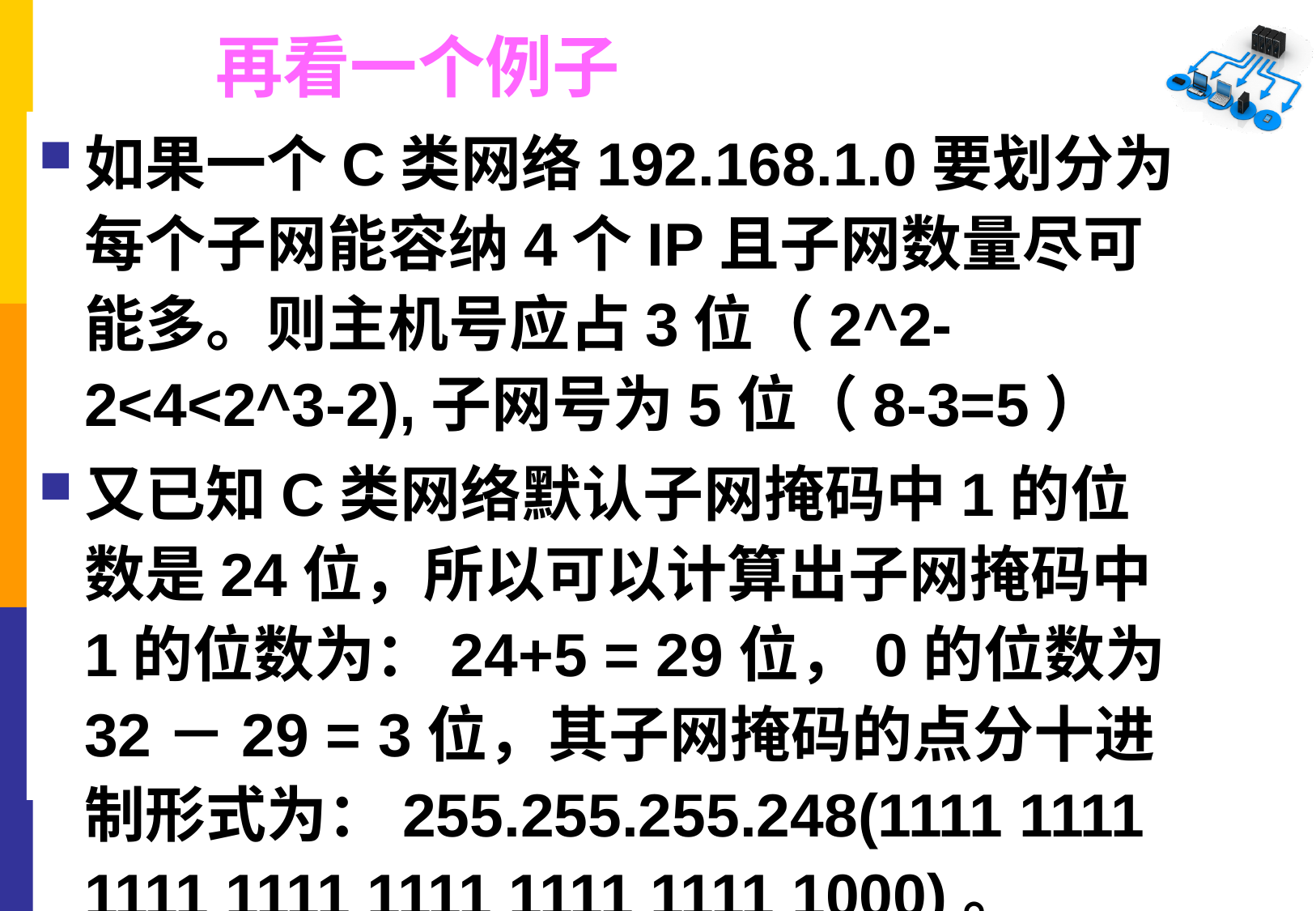

再看一个例子
如果一个C类网络192.168.1.0要划分为每个子网能容纳4个IP且子网数量尽可能多。则主机号应占3位（2^2-2<4<2^3-2),子网号为5位（8-3=5）
又已知C类网络默认子网掩码中1的位数是24位，所以可以计算出子网掩码中1的位数为：24+5 = 29位，0的位数为32－29 = 3位，其子网掩码的点分十进制形式为：255.255.255.248(1111 1111 1111 1111 1111 1111 1111 1000)。